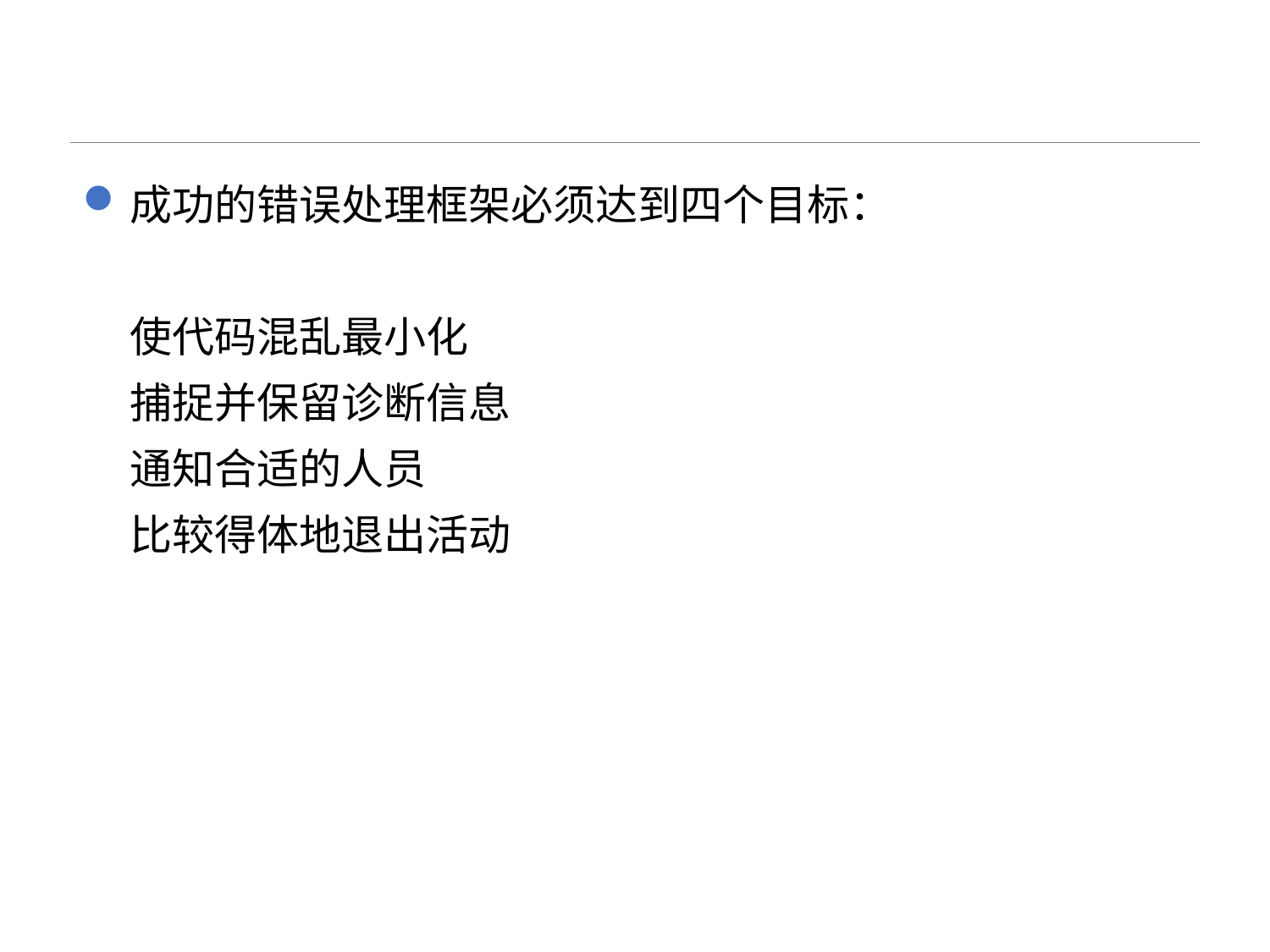

#
成功的错误处理框架必须达到四个目标：
使代码混乱最小化
捕捉并保留诊断信息
通知合适的人员
比较得体地退出活动
73